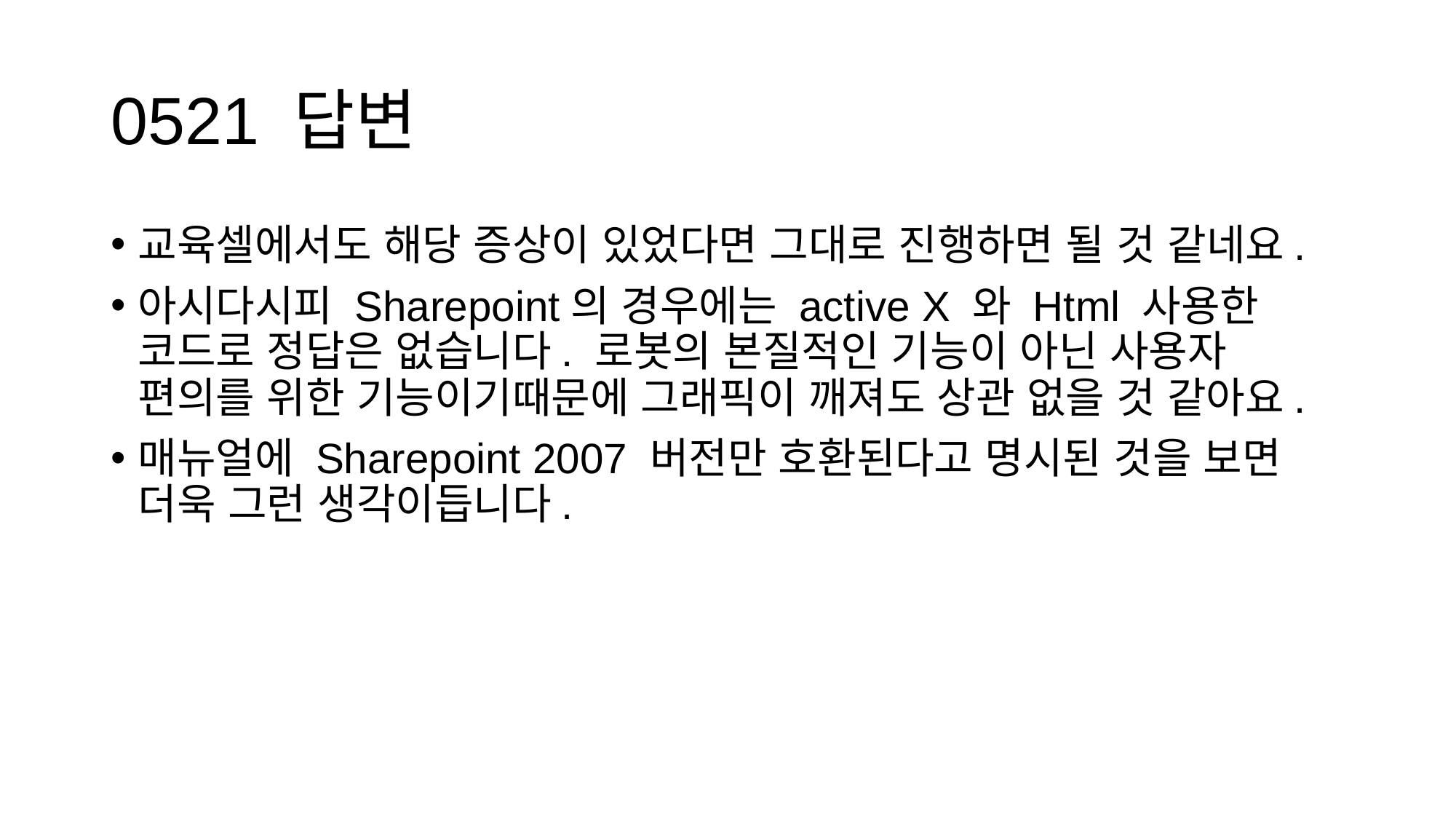

# 0521 답변
교육셀에서도 해당 증상이 있었다면 그대로 진행하면 될 것 같네요.
아시다시피 Sharepoint의 경우에는 active X 와 Html 사용한 코드로 정답은 없습니다. 로봇의 본질적인 기능이 아닌 사용자 편의를 위한 기능이기때문에 그래픽이 깨져도 상관 없을 것 같아요.
매뉴얼에 Sharepoint 2007 버전만 호환된다고 명시된 것을 보면 더욱 그런 생각이듭니다.